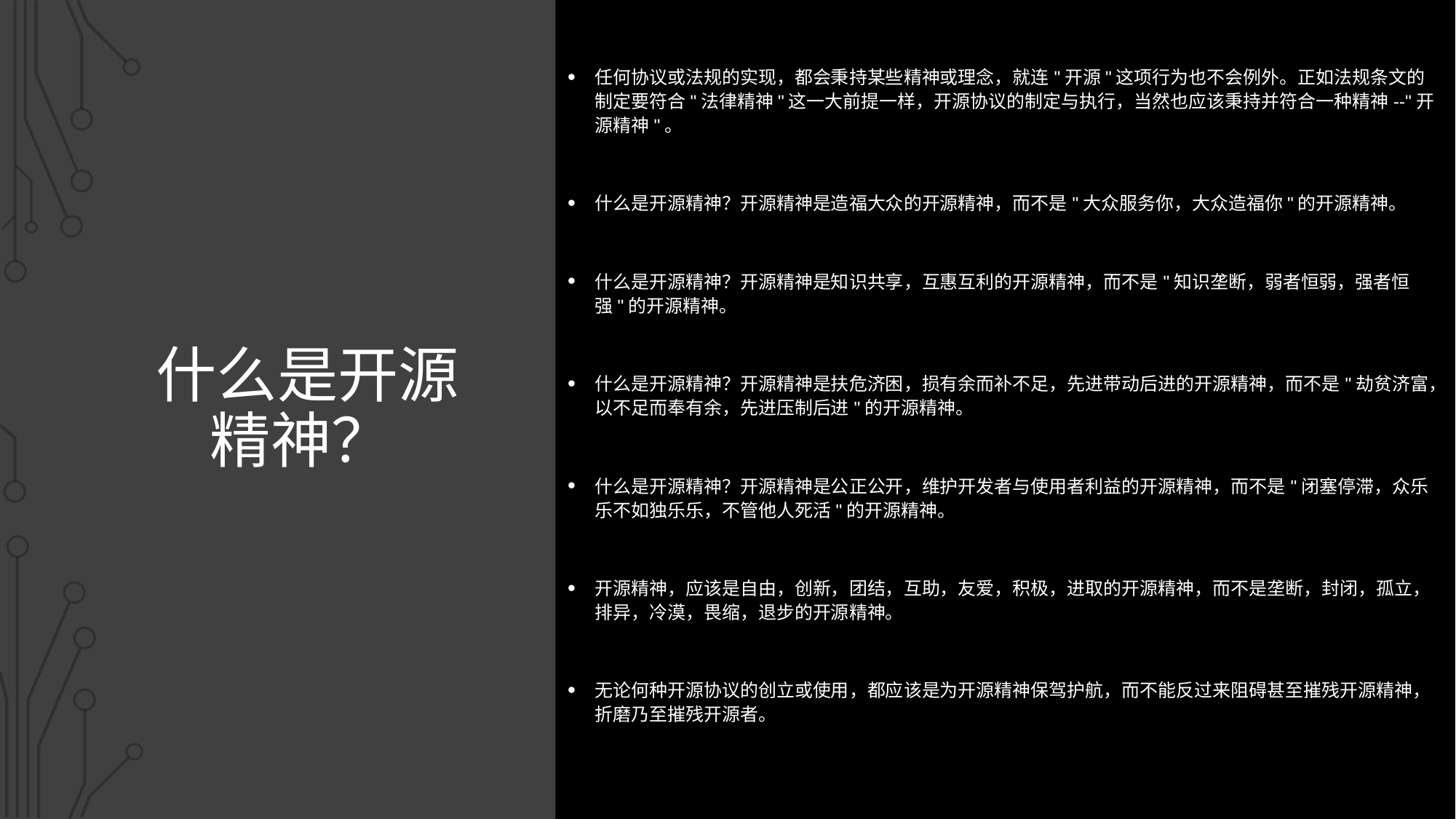

任何协议或法规的实现，都会秉持某些精神或理念，就连"开源"这项行为也不会例外。正如法规条文的制定要符合"法律精神"这一大前提一样，开源协议的制定与执行，当然也应该秉持并符合一种精神--"开源精神"。

什么是开源精神？开源精神是造福大众的开源精神，而不是"大众服务你，大众造福你"的开源精神。

什么是开源精神？开源精神是知识共享，互惠互利的开源精神，而不是"知识垄断，弱者恒弱，强者恒强"的开源精神。

什么是开源精神？开源精神是扶危济困，损有余而补不足，先进带动后进的开源精神，而不是"劫贫济富，以不足而奉有余，先进压制后进"的开源精神。

什么是开源精神？开源精神是公正公开，维护开发者与使用者利益的开源精神，而不是"闭塞停滞，众乐乐不如独乐乐，不管他人死活"的开源精神。

开源精神，应该是自由，创新，团结，互助，友爱，积极，进取的开源精神，而不是垄断，封闭，孤立，排异，冷漠，畏缩，退步的开源精神。

无论何种开源协议的创立或使用，都应该是为开源精神保驾护航，而不能反过来阻碍甚至摧残开源精神，折磨乃至摧残开源者。

# 什么是开源精神？